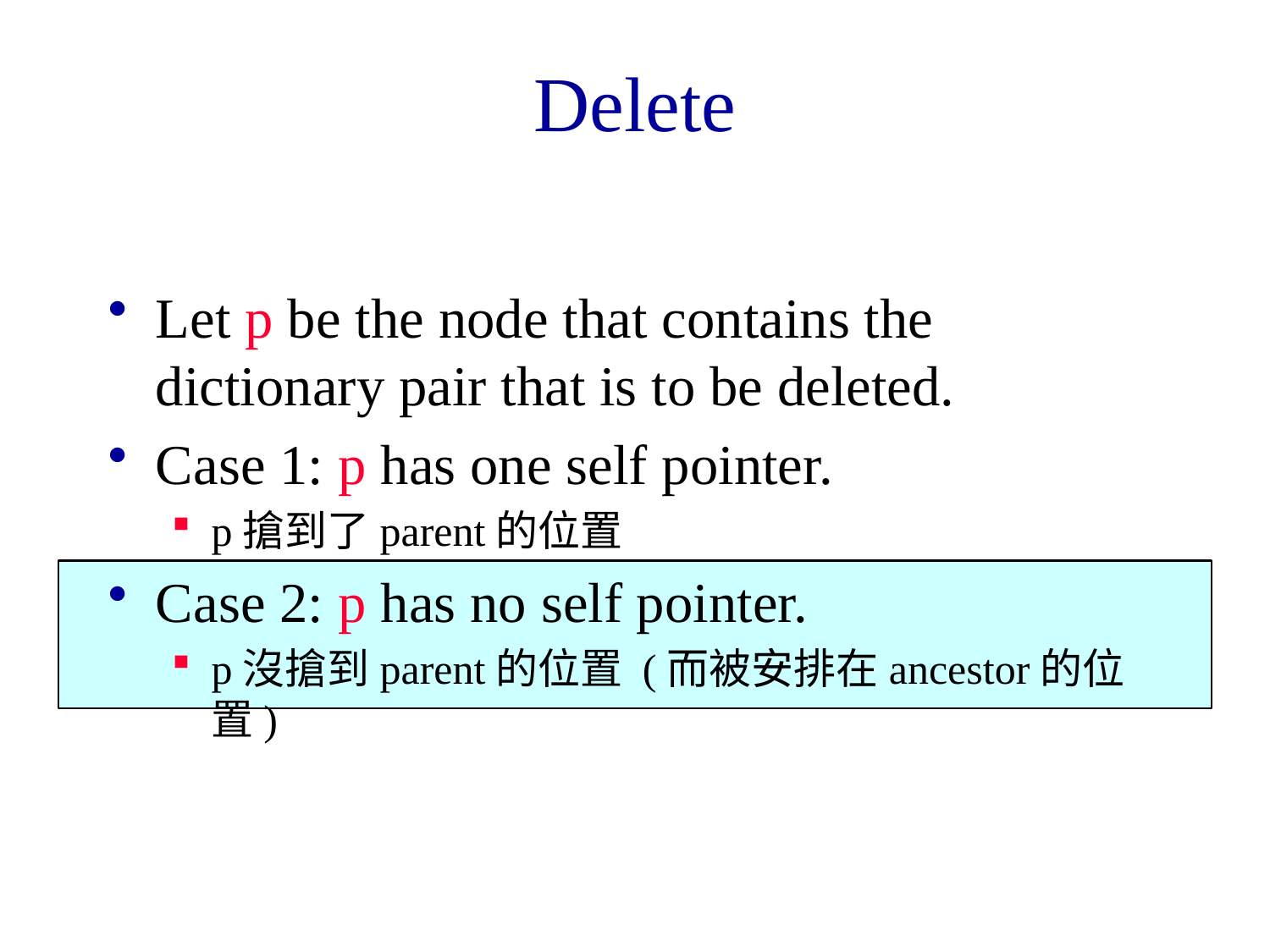

# Delete
Let p be the node that contains the dictionary pair that is to be deleted.
Case 1: p has one self pointer.
p搶到了parent的位置
Case 2: p has no self pointer.
p沒搶到parent的位置 (而被安排在ancestor的位置)